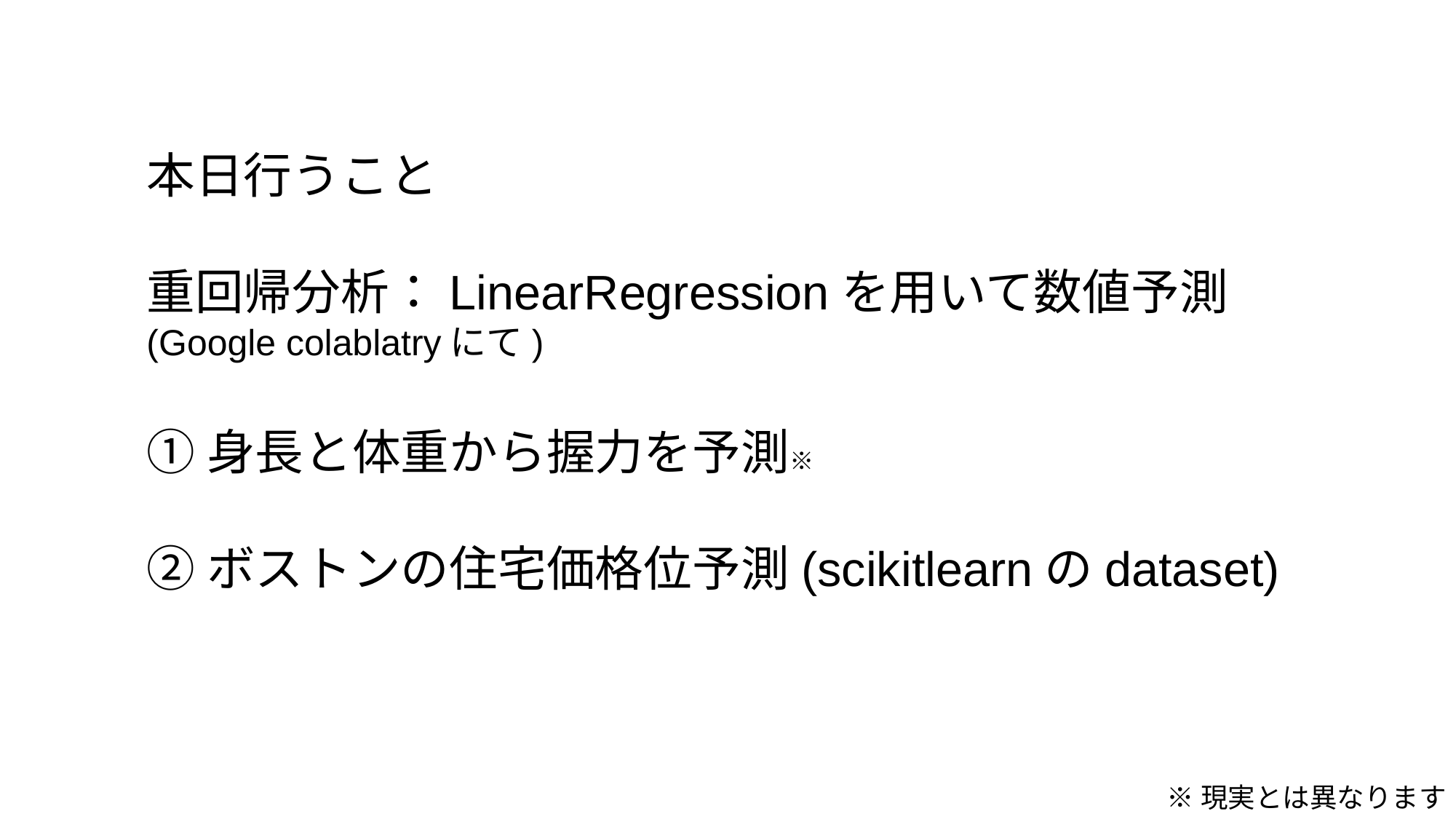

本日行うこと

重回帰分析：LinearRegressionを用いて数値予測
(Google colablatryにて)

①身長と体重から握力を予測※

②ボストンの住宅価格位予測(scikitlearnのdataset)
※現実とは異なります